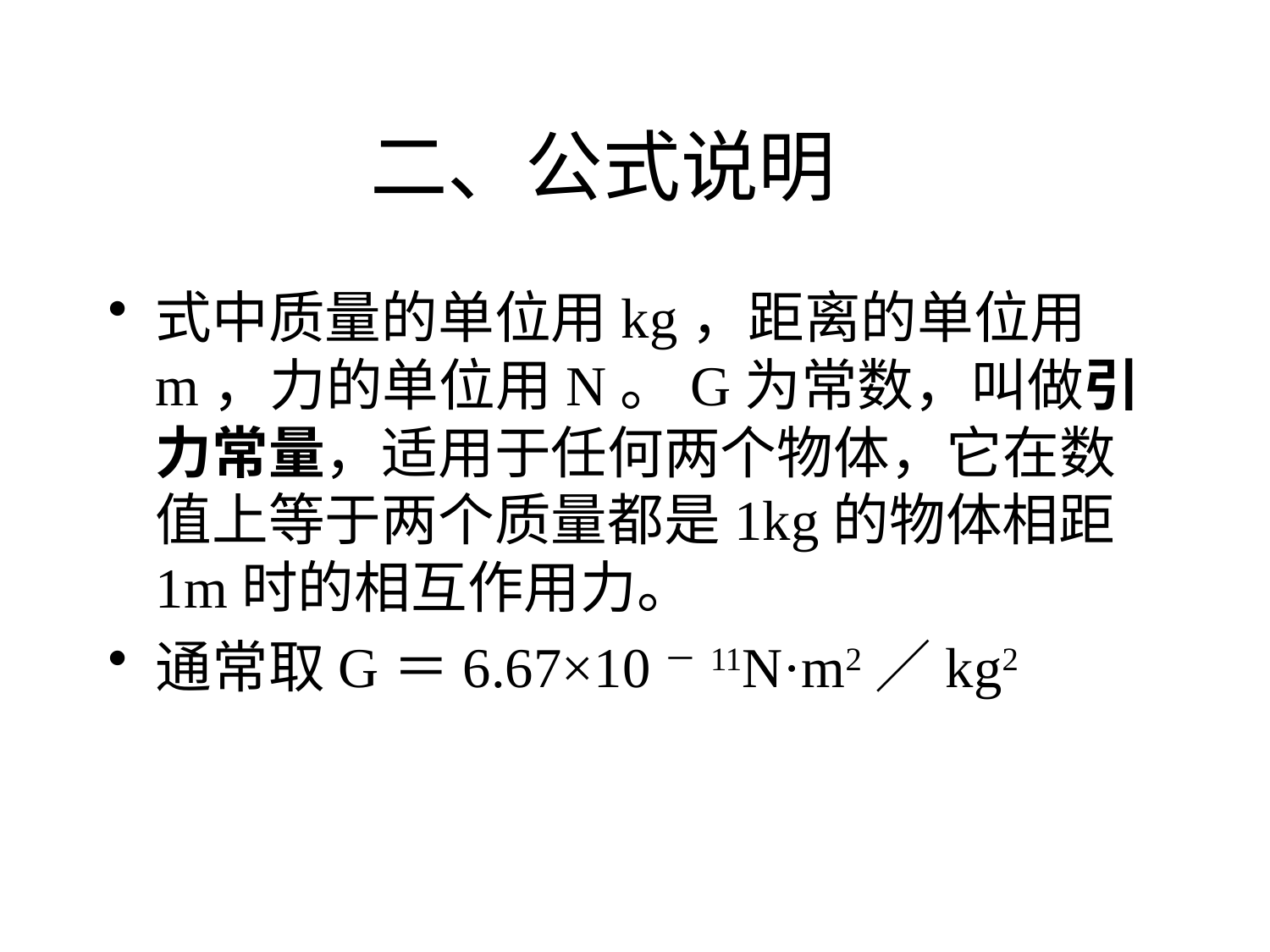

# 二、公式说明
式中质量的单位用kg，距离的单位用m，力的单位用N。G为常数，叫做引力常量，适用于任何两个物体，它在数值上等于两个质量都是1kg的物体相距1m时的相互作用力。
通常取G＝6.67×10－11N·m2／kg2